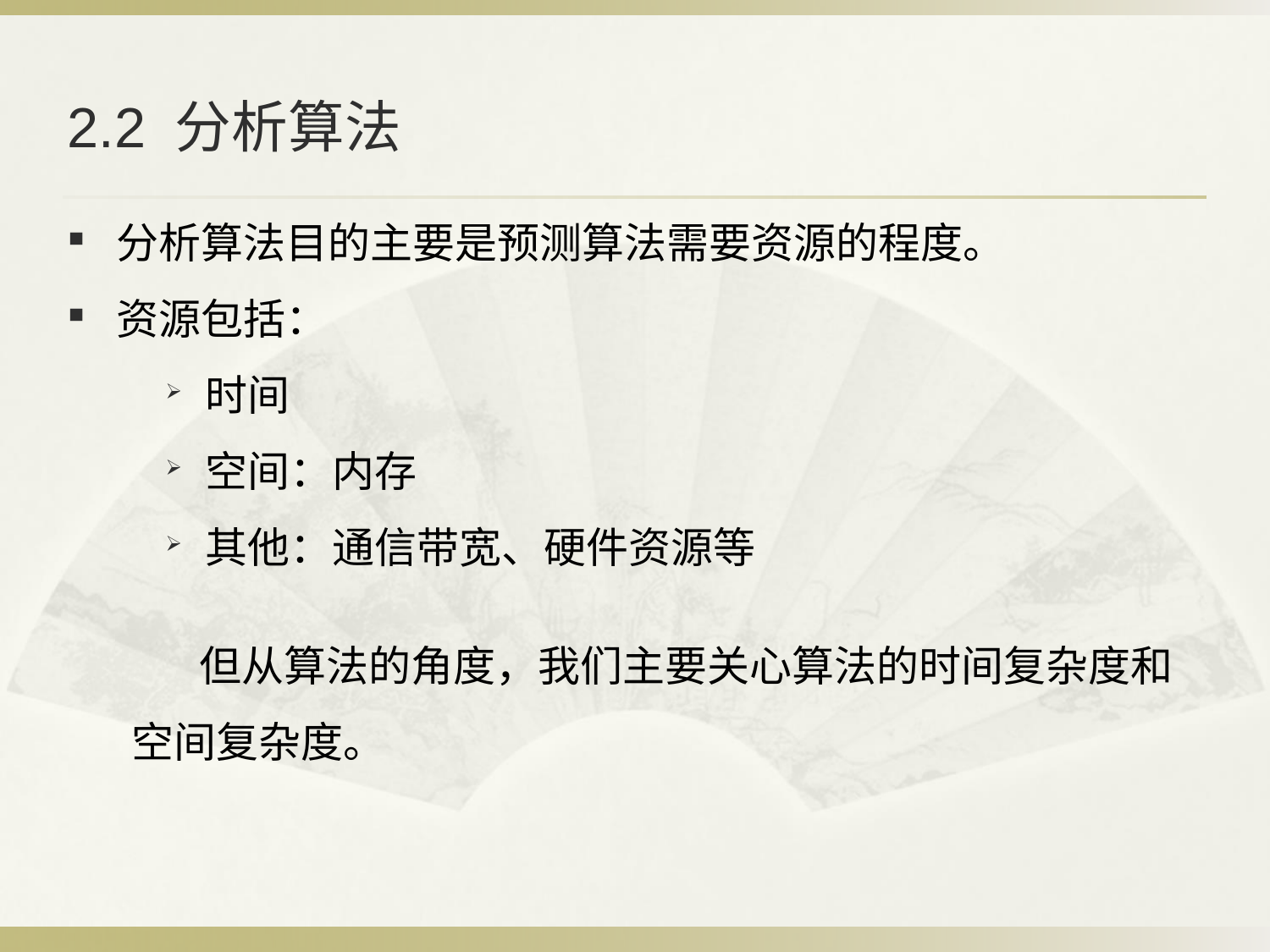

# 2.2 分析算法
分析算法目的主要是预测算法需要资源的程度。
资源包括：
时间
空间：内存
其他：通信带宽、硬件资源等
      但从算法的角度，我们主要关心算法的时间复杂度和空间复杂度。